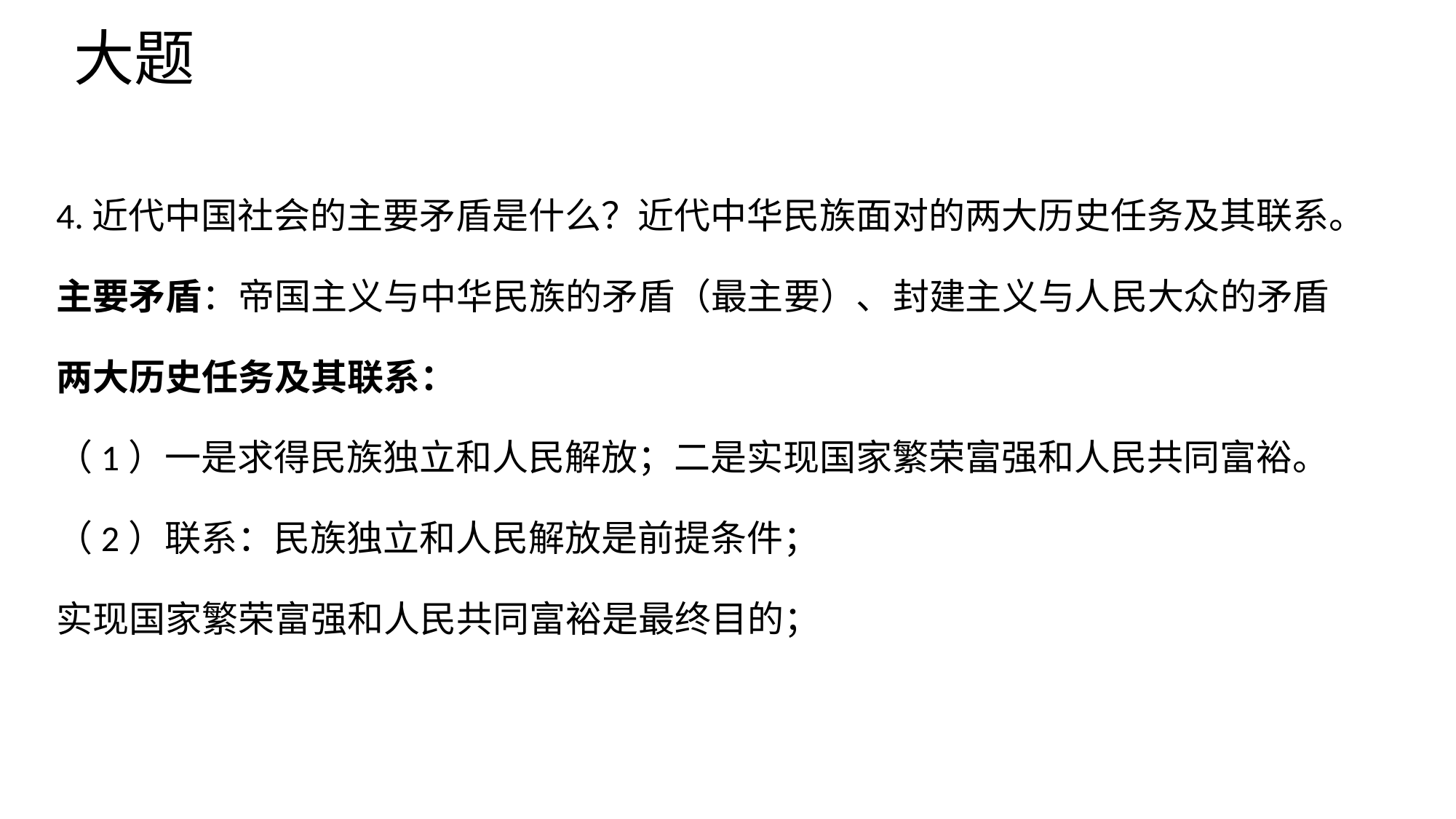

# 大题
4.近代中国社会的主要矛盾是什么？近代中华民族面对的两大历史任务及其联系。
主要矛盾：帝国主义与中华民族的矛盾（最主要）、封建主义与人民大众的矛盾
两大历史任务及其联系：
（1）一是求得民族独立和人民解放；二是实现国家繁荣富强和人民共同富裕。
（2）联系：民族独立和人民解放是前提条件；
实现国家繁荣富强和人民共同富裕是最终目的；